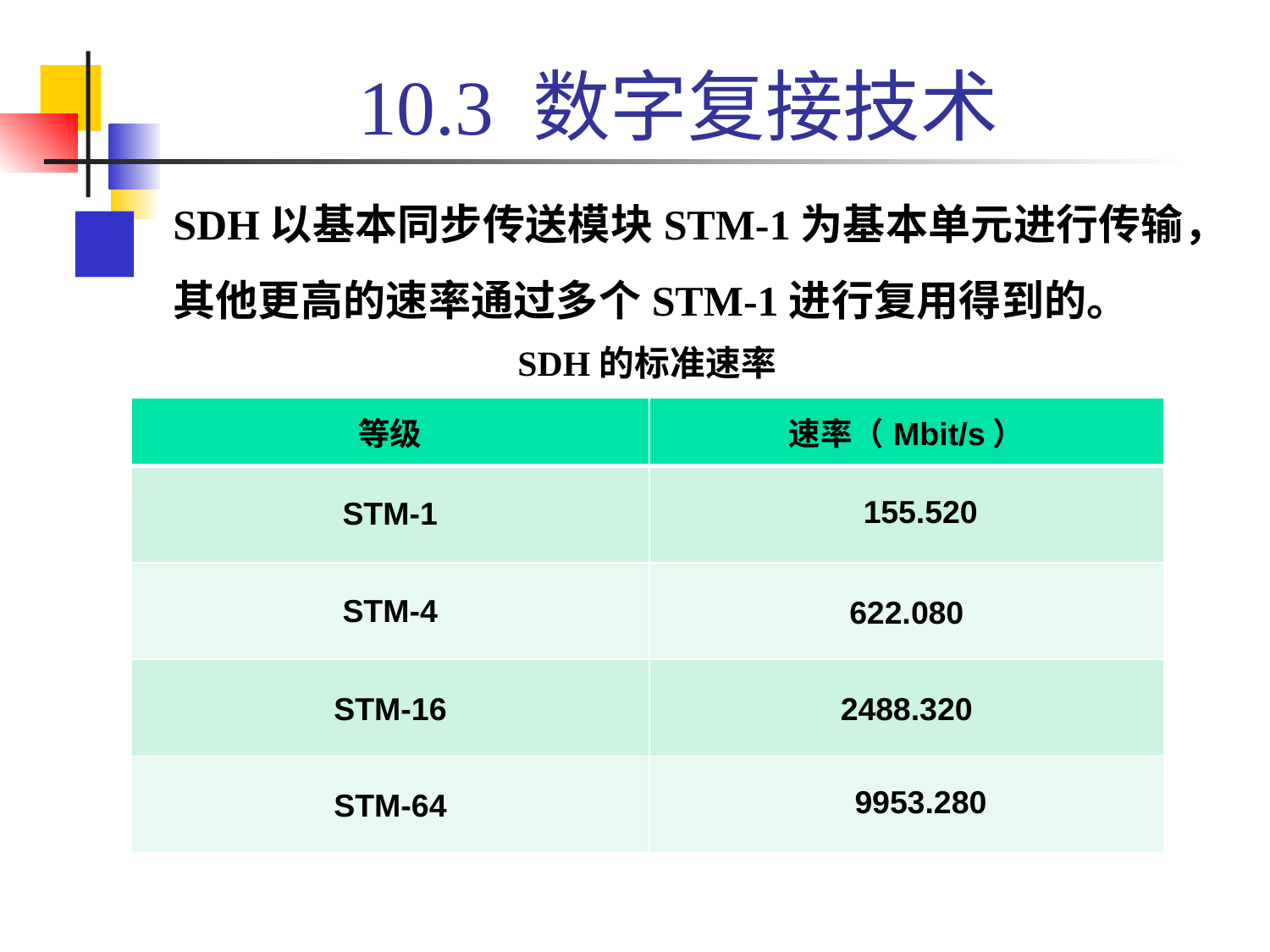

# 10.3 数字复接技术
SDH以基本同步传送模块STM-1为基本单元进行传输，其他更高的速率通过多个STM-1进行复用得到的。
SDH的标准速率
| 等级 | 速率（Mbit/s） |
| --- | --- |
| STM-1 | 155.520 |
| STM-4 | 622.080 |
| STM-16 | 2488.320 |
| STM-64 | 9953.280 |